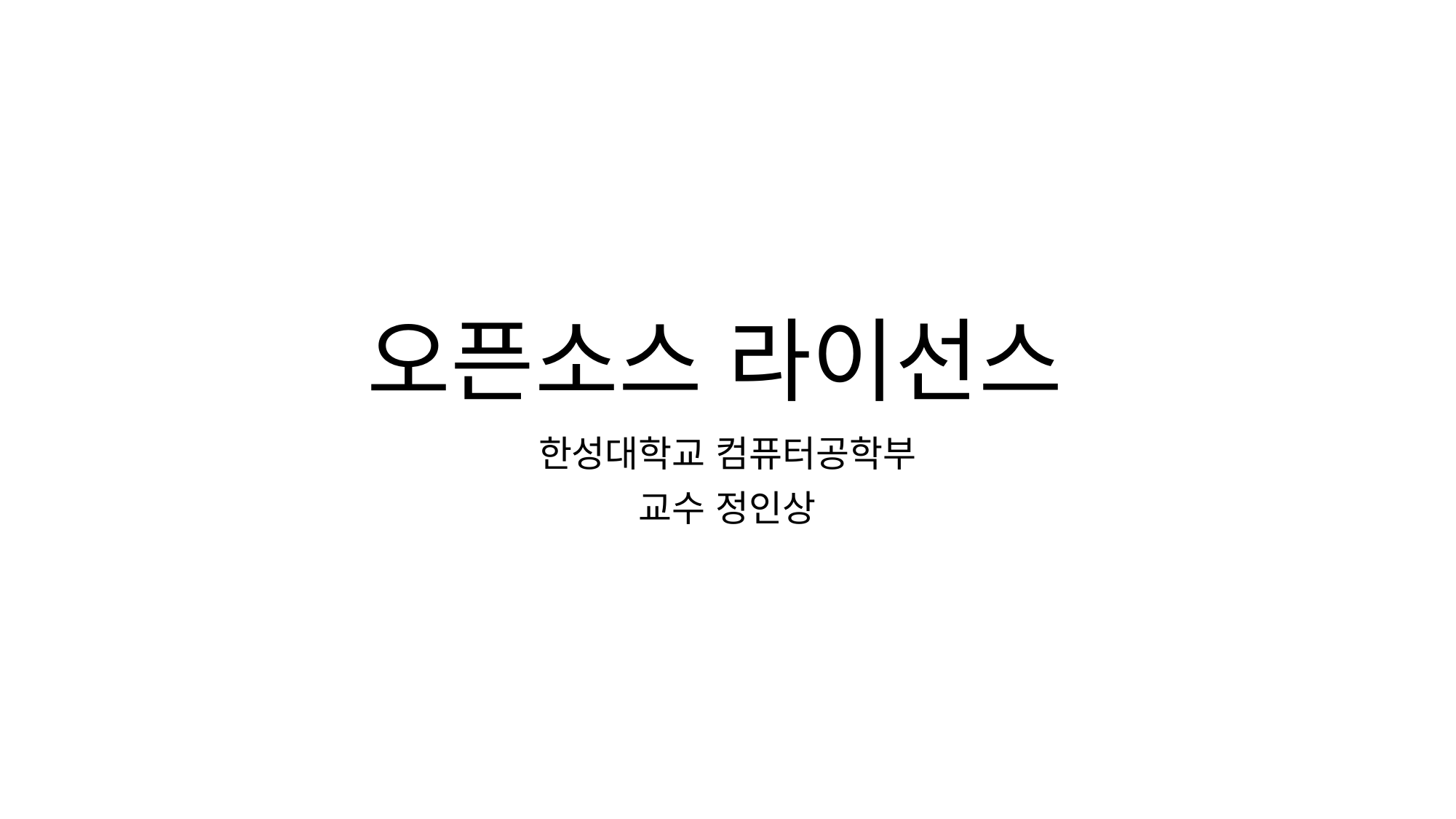

# 오픈소스 라이선스
한성대학교 컴퓨터공학부
교수 정인상